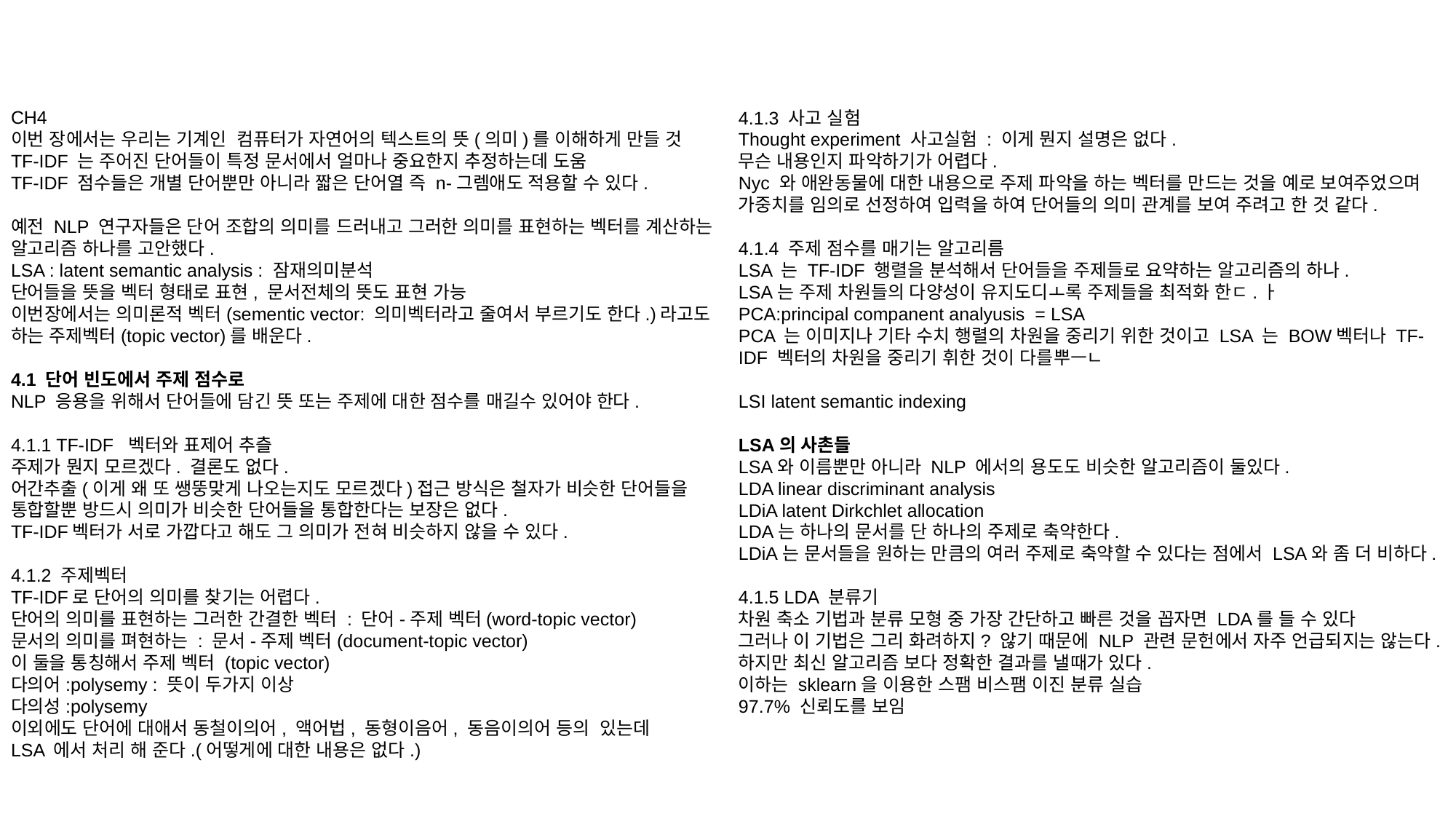

CH4
이번 장에서는 우리는 기계인  컴퓨터가 자연어의 텍스트의 뜻(의미)를 이해하게 만들 것
TF-IDF 는 주어진 단어들이 특정 문서에서 얼마나 중요한지 추정하는데 도움
TF-IDF 점수들은 개별 단어뿐만 아니라 짧은 단어열 즉 n-그렘애도 적용할 수 있다.

예전 NLP 연구자들은 단어 조합의 의미를 드러내고 그러한 의미를 표현하는 벡터를 계산하는 알고리즘 하나를 고안했다.
LSA : latent semantic analysis : 잠재의미분석
단어들을 뜻을 벡터 형태로 표현, 문서전체의 뜻도 표현 가능
이번장에서는 의미론적 벡터(sementic vector: 의미벡터라고 줄여서 부르기도 한다.)라고도 하는 주제벡터(topic vector)를 배운다.

4.1 단어 빈도에서 주제 점수로
NLP 응용을 위해서 단어들에 담긴 뜻 또는 주제에 대한 점수를 매길수 있어야 한다.

4.1.1 TF-IDF  벡터와 표제어 추츨
주제가 뭔지 모르겠다. 결론도 없다.
어간추출(이게 왜 또 쌩뚱맞게 나오는지도 모르겠다)접근 방식은 철자가 비슷한 단어들을 통합할뿐 방드시 의미가 비슷한 단어들을 통합한다는 보장은 없다.
TF-IDF벡터가 서로 가깝다고 해도 그 의미가 전혀 비슷하지 않을 수 있다.

4.1.2 주제벡터
TF-IDF로 단어의 의미를 찾기는 어렵다.
단어의 의미를 표현하는 그러한 간결한 벡터 : 단어-주제 벡터(word-topic vector)
문서의 의미를 펴현하는 : 문서-주제 벡터(document-topic vector)
이 둘을 통칭해서 주제 벡터 (topic vector)
다의어:polysemy : 뜻이 두가지 이상
다의성:polysemy
이외에도 단어에 대애서 동철이의어, 액어법, 동형이음어, 동음이의어 등의  있는데
LSA 에서 처리 해 준다.(어떻게에 대한 내용은 없다.)

4.1.3 사고 실험
Thought experiment 사고실험 : 이게 뭔지 설명은 없다.
무슨 내용인지 파악하기가 어렵다.
Nyc 와 애완동물에 대한 내용으로 주제 파악을 하는 벡터를 만드는 것을 예로 보여주었으며 가중치를 임의로 선정하여 입력을 하여 단어들의 의미 관계를 보여 주려고 한 것 같다.

4.1.4 주제 점수를 매기는 알고리름
LSA 는 TF-IDF 행렬을 분석해서 단어들을 주제들로 요약하는 알고리즘의 하나.
LSA는 주제 차원들의 다양성이 유지도디ㅗ록 주제들을 최적화 한ㄷ.ㅏ
PCA:principal companent analyusis  = LSA
PCA 는 이미지나 기타 수치 행렬의 차원을 중리기 위한 것이고 LSA 는 BOW벡터나 TF-IDF 벡터의 차원을 중리기 휘한 것이 다를뿌ㅡㄴ

LSI latent semantic indexing

LSA의 사촌들
LSA와 이름뿐만 아니라 NLP 에서의 용도도 비슷한 알고리즘이 둘있다.
LDA linear discriminant analysis
LDiA latent Dirkchlet allocation
LDA는 하나의 문서를 단 하나의 주제로 축약한다.
LDiA는 문서들을 원하는 만큼의 여러 주제로 축약할 수 있다는 점에서 LSA와 좀 더 비하다.

4.1.5 LDA 분류기
차원 축소 기법과 분류 모형 중 가장 간단하고 빠른 것을 꼽자면 LDA를 들 수 있다
그러나 이 기법은 그리 화려하지? 않기 때문에 NLP 관련 문헌에서 자주 언급되지는 않는다. 하지만 최신 알고리즘 보다 정확한 결과를 낼때가 있다.
이하는 sklearn을 이용한 스팸 비스팸 이진 분류 실습
97.7% 신뢰도를 보임